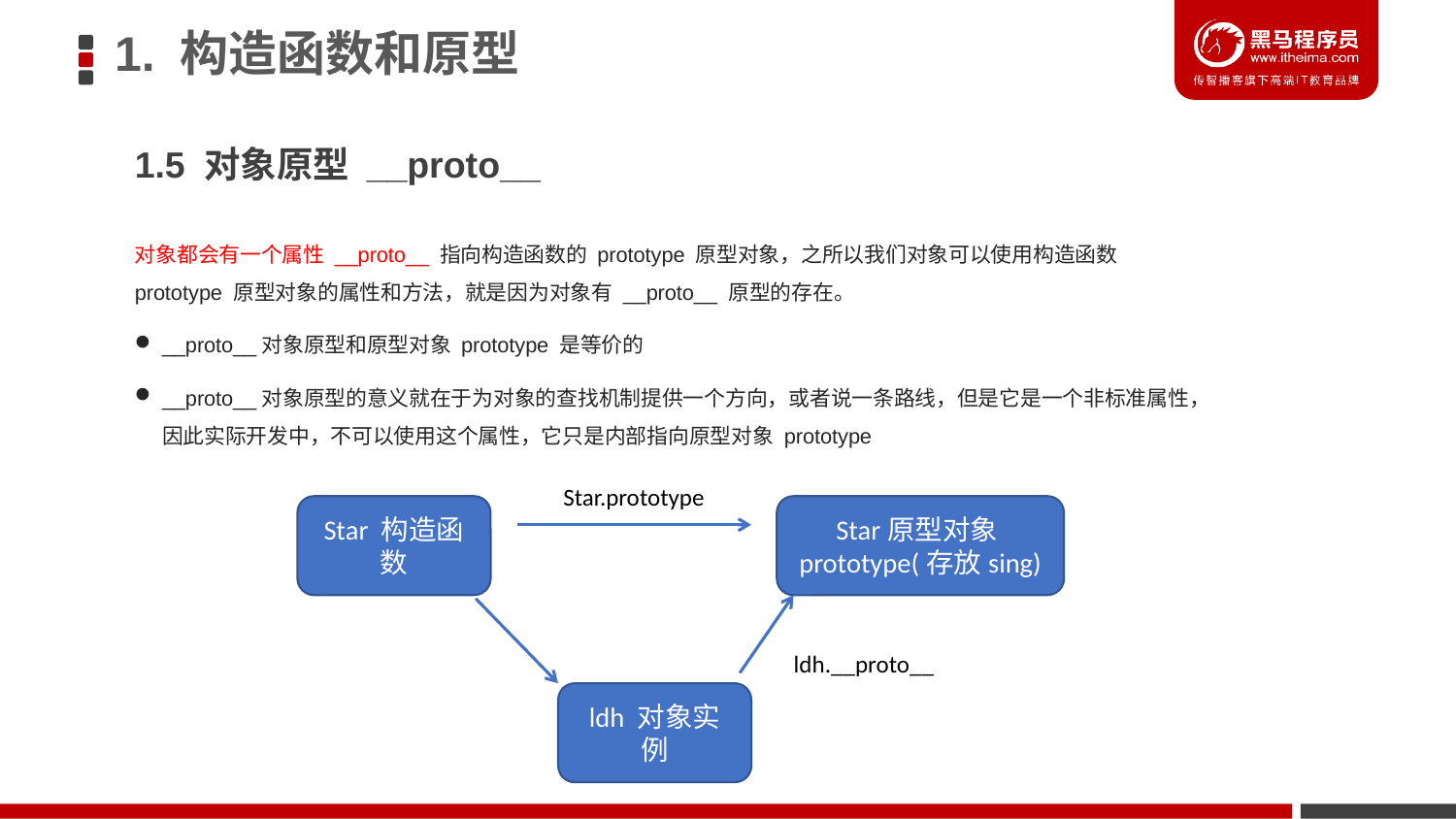

# 1. 构造函数和原型
1.5 对象原型 __proto__
对象都会有一个属性 __proto__ 指向构造函数的 prototype 原型对象，之所以我们对象可以使用构造函数 prototype 原型对象的属性和方法，就是因为对象有 __proto__ 原型的存在。
__proto__对象原型和原型对象 prototype 是等价的
__proto__对象原型的意义就在于为对象的查找机制提供一个方向，或者说一条路线，但是它是一个非标准属性，因此实际开发中，不可以使用这个属性，它只是内部指向原型对象 prototype

Star.prototype
Star 构造函数
Star原型对象prototype(存放sing)
ldh.__proto__
ldh 对象实例